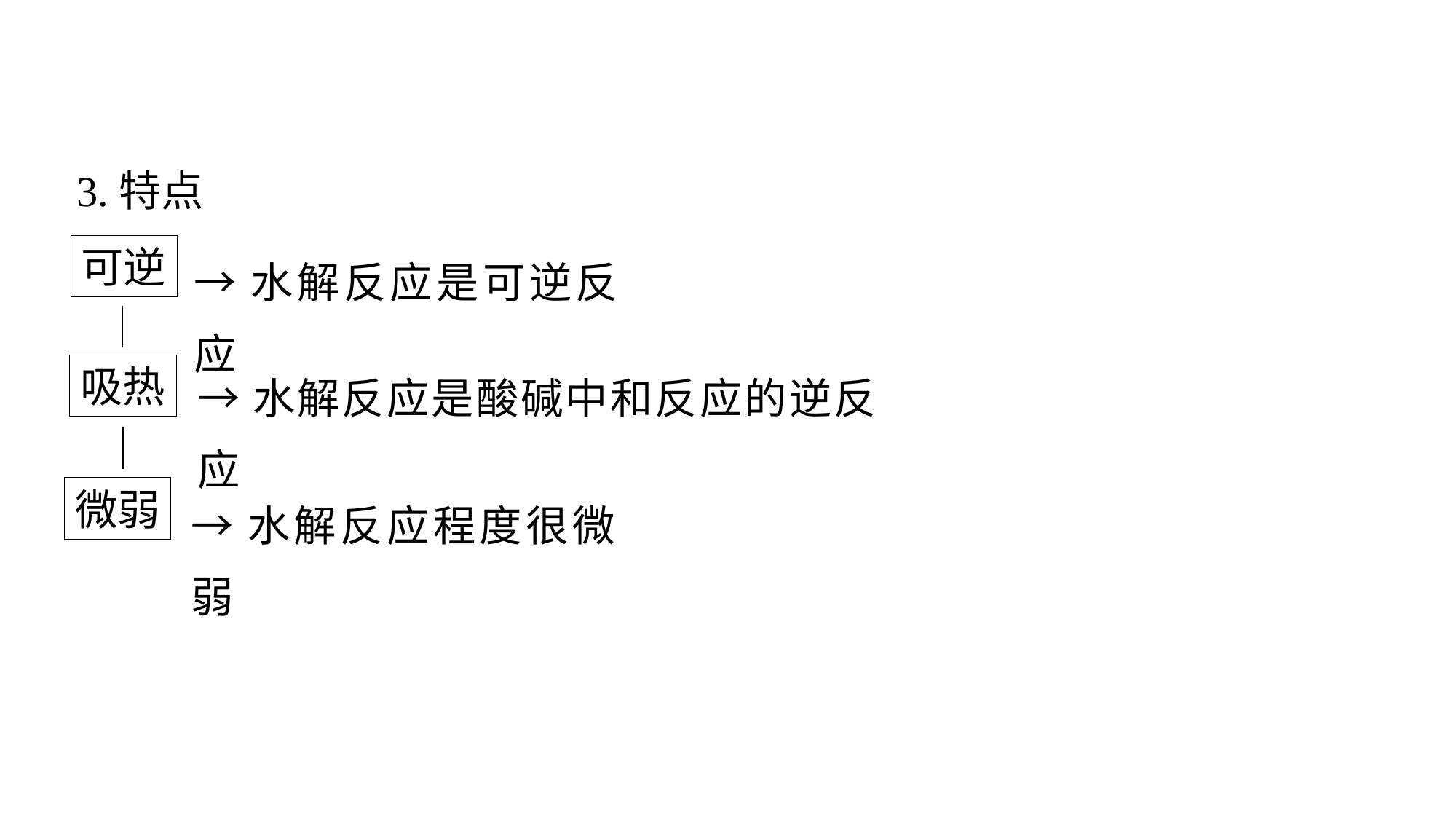

3.特点
→水解反应是可逆反应
可逆
→水解反应是酸碱中和反应的逆反应
吸热
→水解反应程度很微弱
微弱